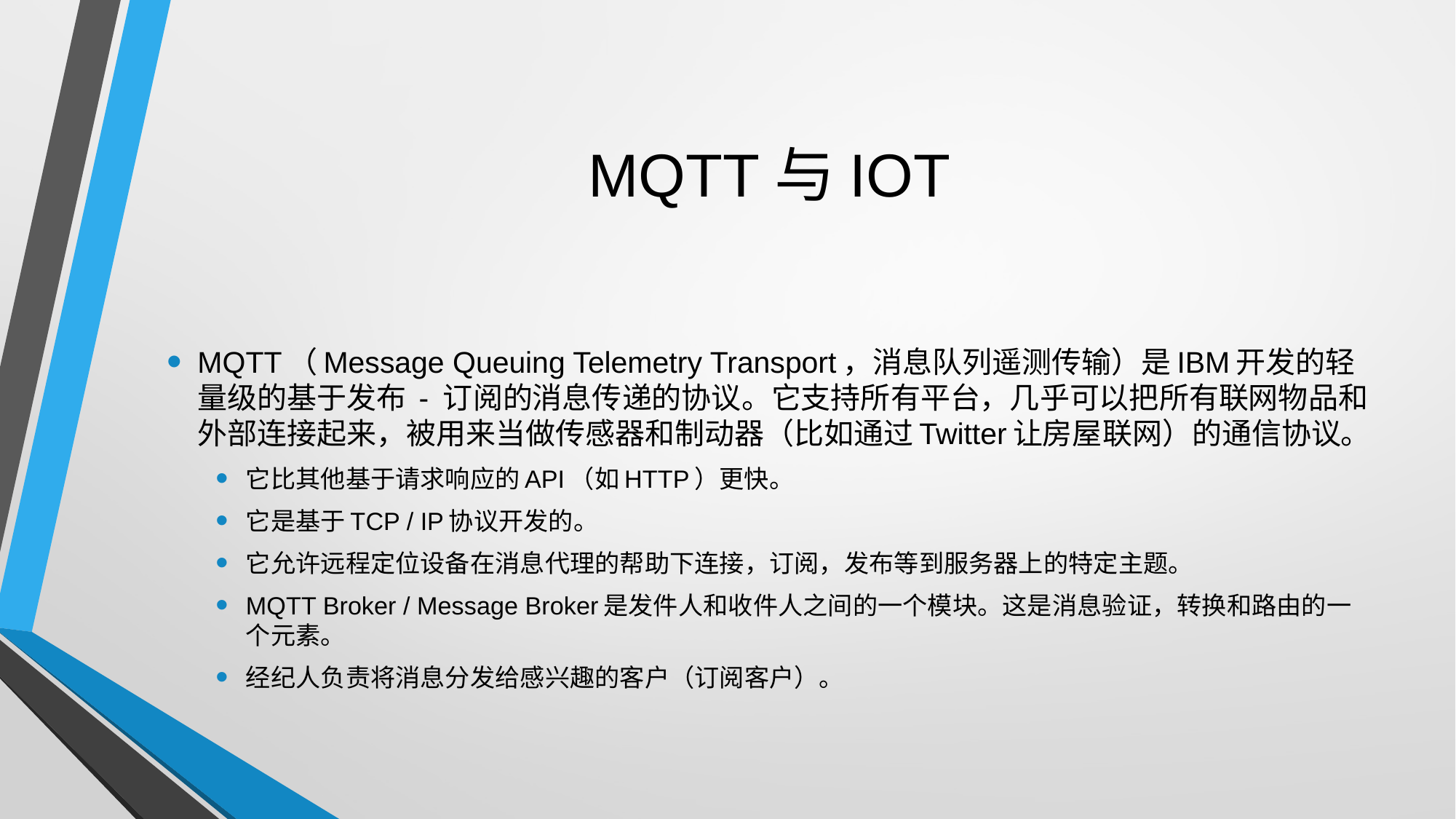

# MQTT与IOT
MQTT（Message Queuing Telemetry Transport，消息队列遥测传输）是IBM开发的轻量级的基于发布 - 订阅的消息传递的协议。它支持所有平台，几乎可以把所有联网物品和外部连接起来，被用来当做传感器和制动器（比如通过Twitter让房屋联网）的通信协议。
它比其他基于请求响应的API（如HTTP）更快。
它是基于TCP / IP协议开发的。
它允许远程定位设备在消息代理的帮助下连接，订阅，发布等到服务器上的特定主题。
MQTT Broker / Message Broker是发件人和收件人之间的一个模块。这是消息验证，转换和路由的一个元素。
经纪人负责将消息分发给感兴趣的客户（订阅客户）。